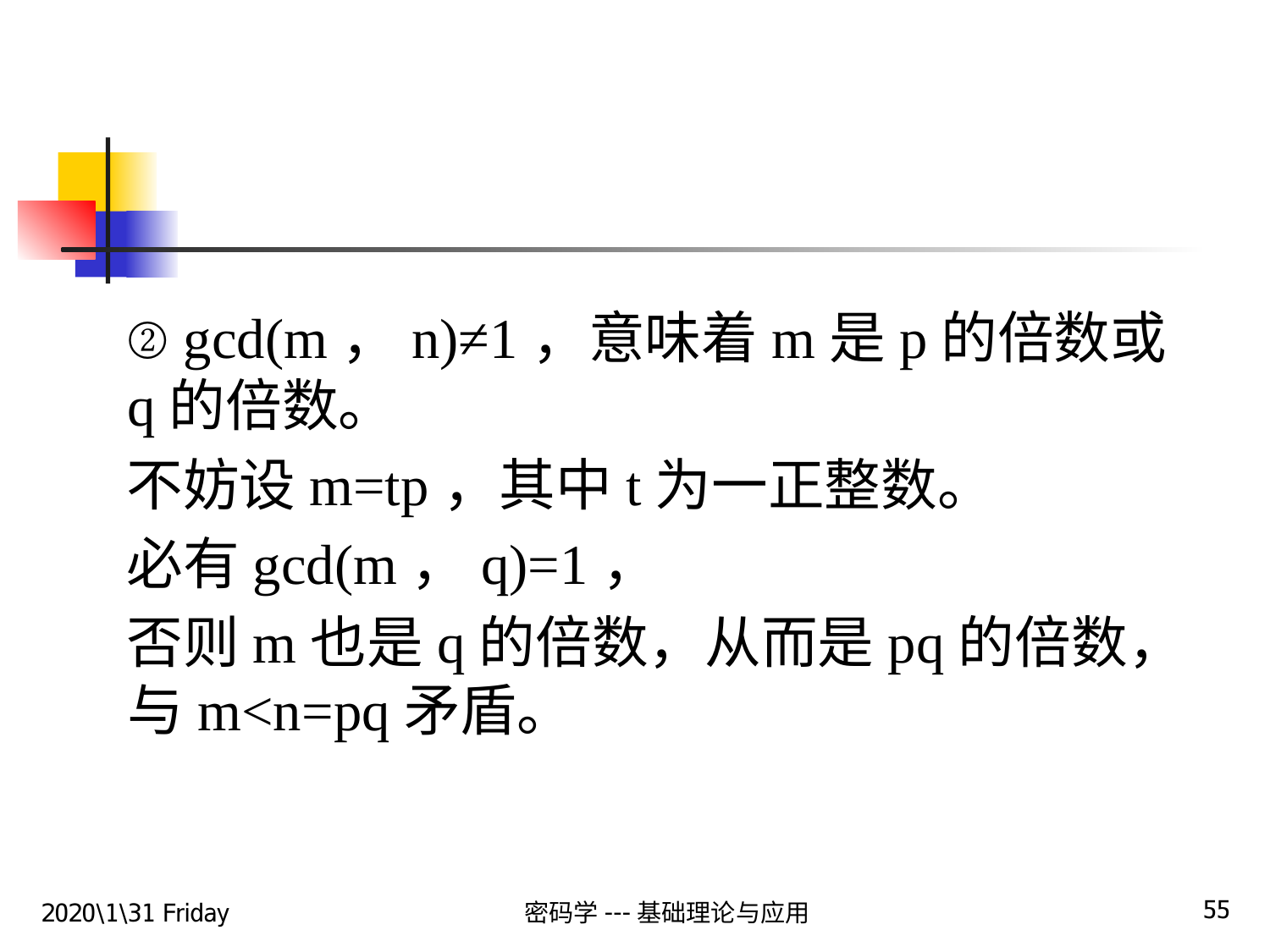

② gcd(m，n)≠1，意味着m是p的倍数或q的倍数。
不妨设m=tp，其中t为一正整数。
必有gcd(m，q)=1，
否则m也是q的倍数，从而是pq的倍数，与m<n=pq矛盾。
55
2020\1\31 Friday
密码学---基础理论与应用